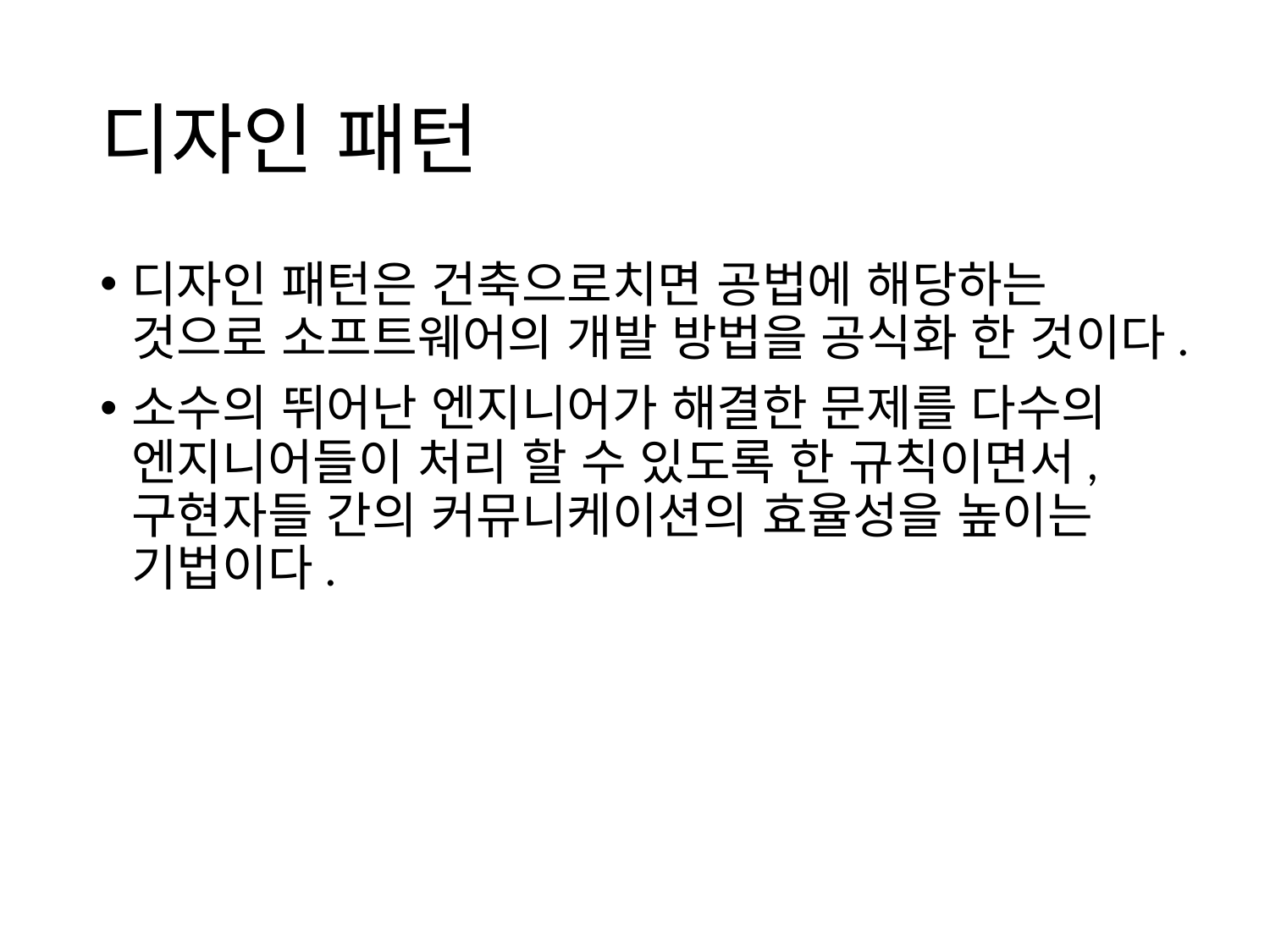

# 디자인 패턴
디자인 패턴은 건축으로치면 공법에 해당하는 것으로 소프트웨어의 개발 방법을 공식화 한 것이다.
소수의 뛰어난 엔지니어가 해결한 문제를 다수의 엔지니어들이 처리 할 수 있도록 한 규칙이면서, 구현자들 간의 커뮤니케이션의 효율성을 높이는 기법이다.